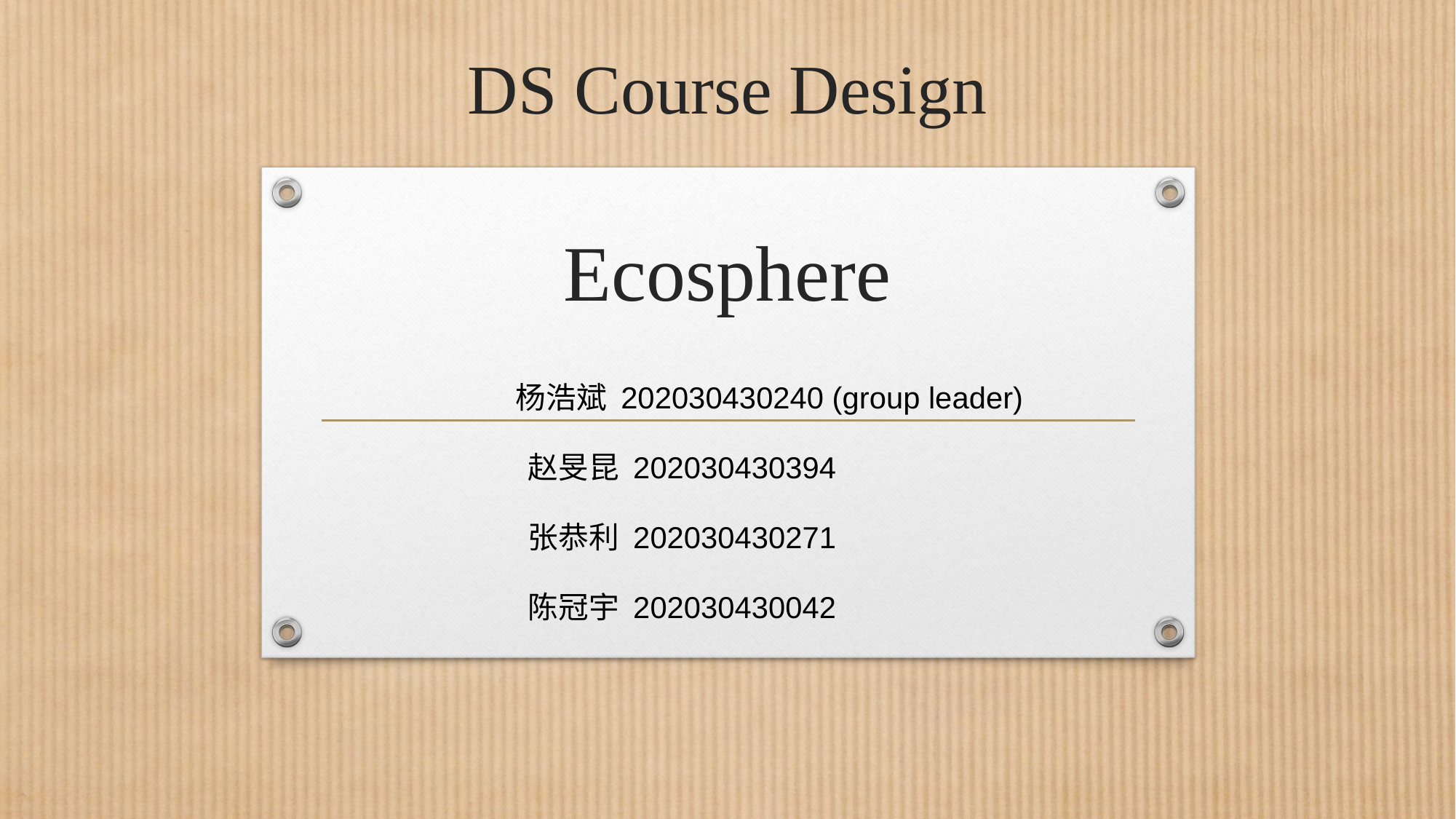

# DS Course Design Ecosphere
      杨浩斌 202030430240 (group leader)
赵旻昆 202030430394
张恭利 202030430271
陈冠宇 202030430042